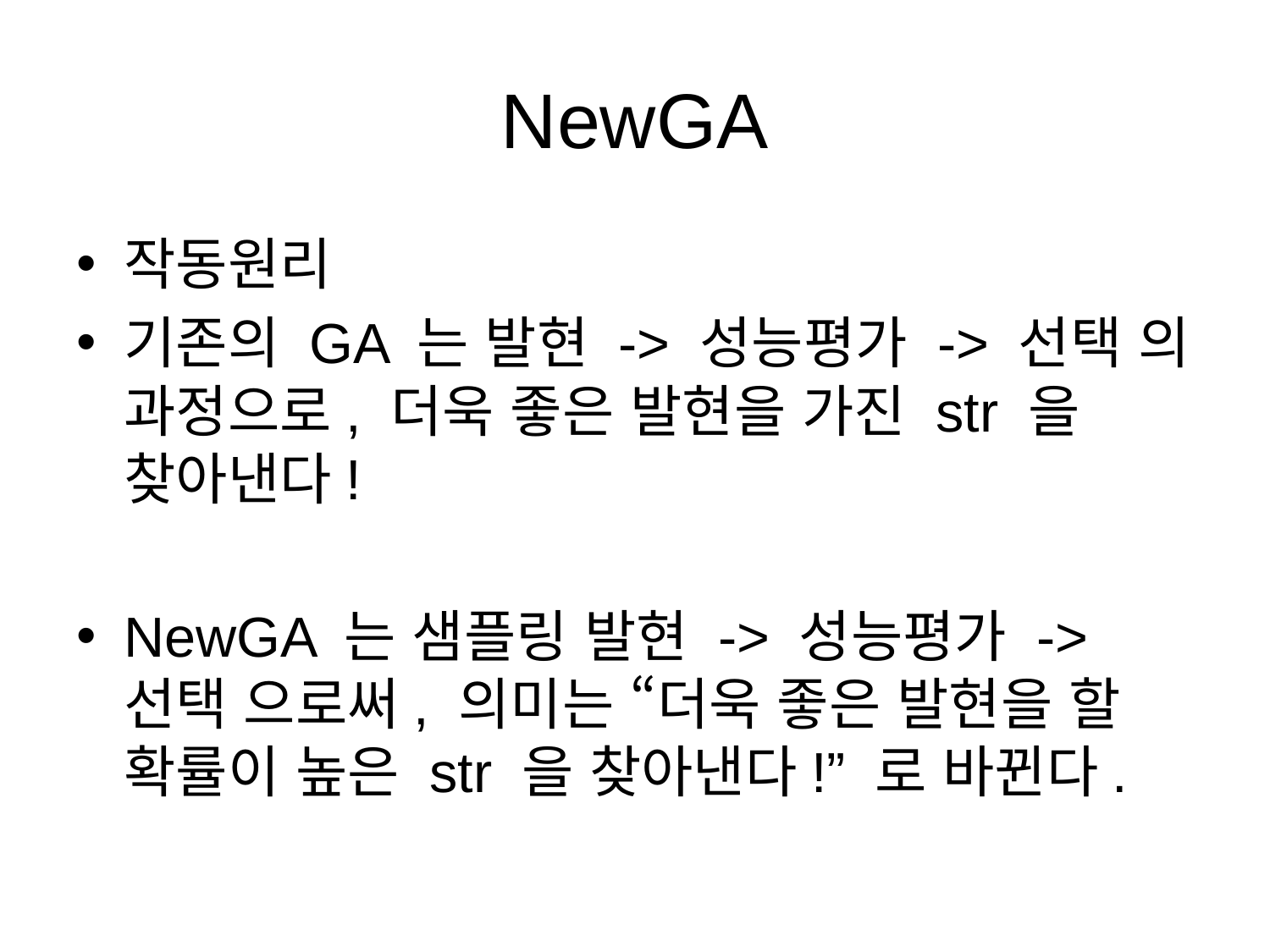

# NewGA
작동원리
기존의 GA 는 발현 -> 성능평가 -> 선택 의 과정으로, 더욱 좋은 발현을 가진 str 을 찾아낸다!

NewGA 는 샘플링 발현 -> 성능평가 -> 선택 으로써, 의미는 “더욱 좋은 발현을 할 확률이 높은 str 을 찾아낸다!” 로 바뀐다.